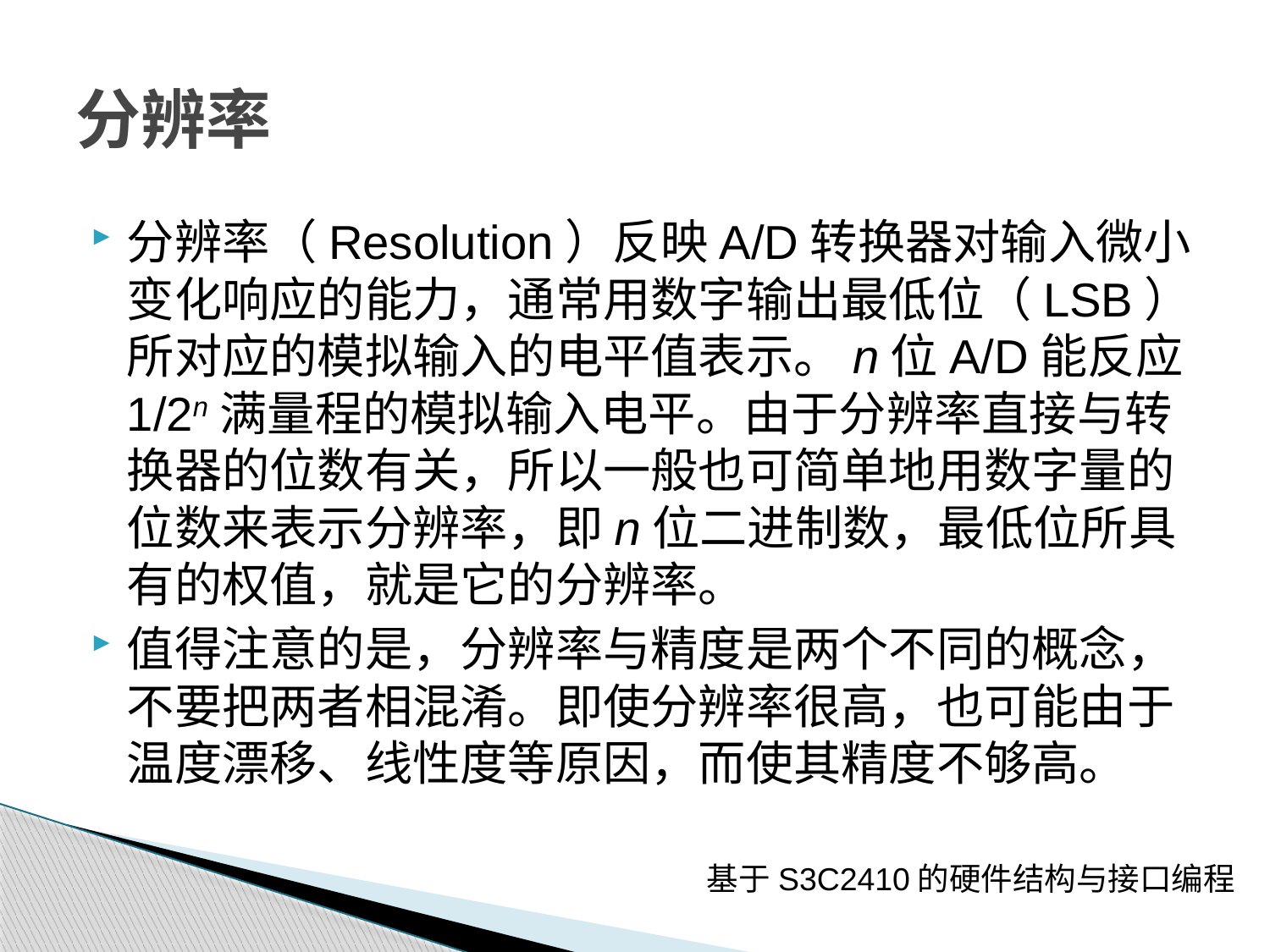

# 分辨率
分辨率（Resolution）反映A/D转换器对输入微小变化响应的能力，通常用数字输出最低位（LSB）所对应的模拟输入的电平值表示。n位A/D能反应1/2n满量程的模拟输入电平。由于分辨率直接与转换器的位数有关，所以一般也可简单地用数字量的位数来表示分辨率，即n位二进制数，最低位所具有的权值，就是它的分辨率。
值得注意的是，分辨率与精度是两个不同的概念，不要把两者相混淆。即使分辨率很高，也可能由于温度漂移、线性度等原因，而使其精度不够高。

基于S3C2410的硬件结构与接口编程